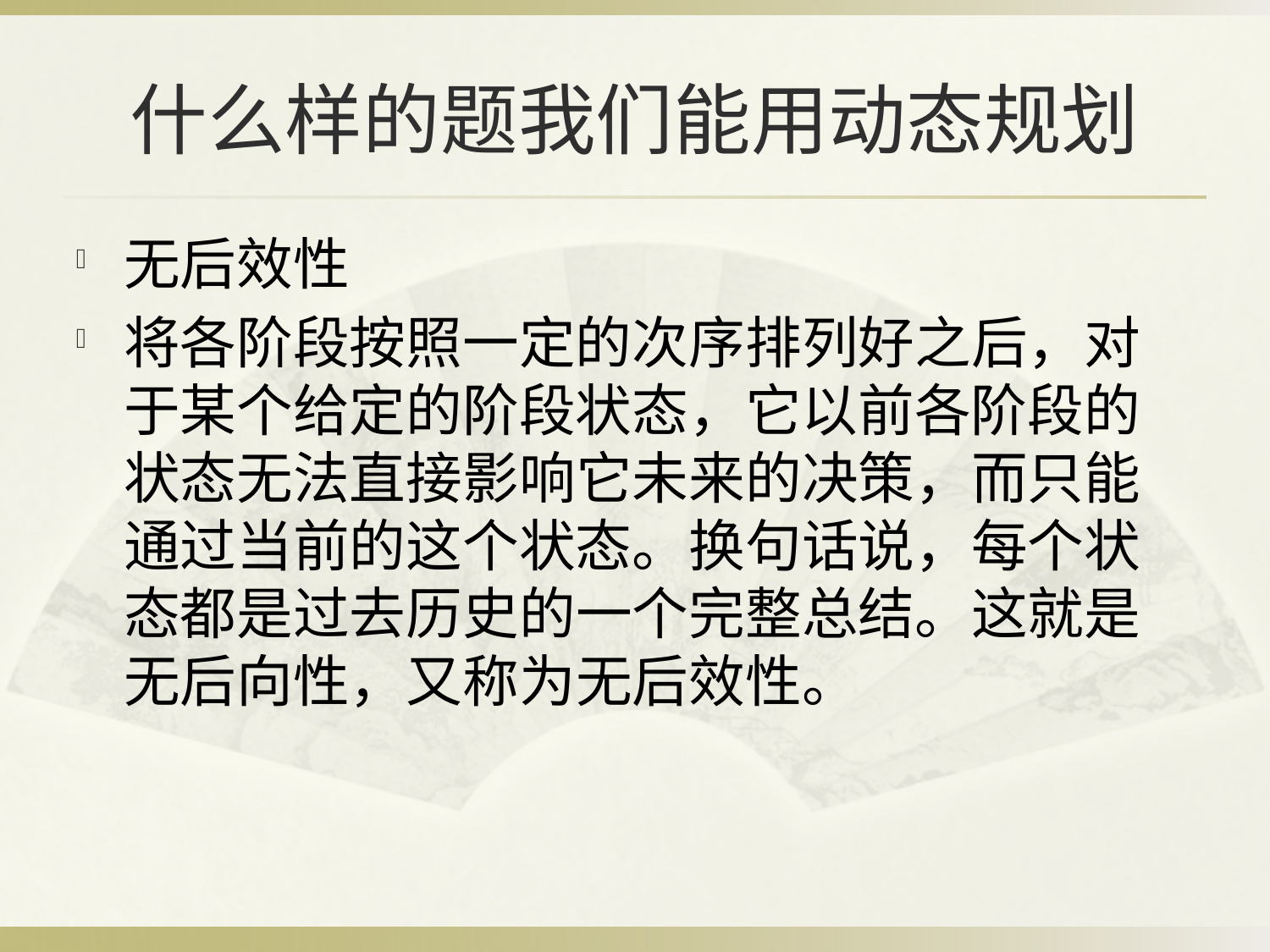

# 什么样的题我们能用动态规划
无后效性
将各阶段按照一定的次序排列好之后，对于某个给定的阶段状态，它以前各阶段的状态无法直接影响它未来的决策，而只能通过当前的这个状态。换句话说，每个状态都是过去历史的一个完整总结。这就是无后向性，又称为无后效性。